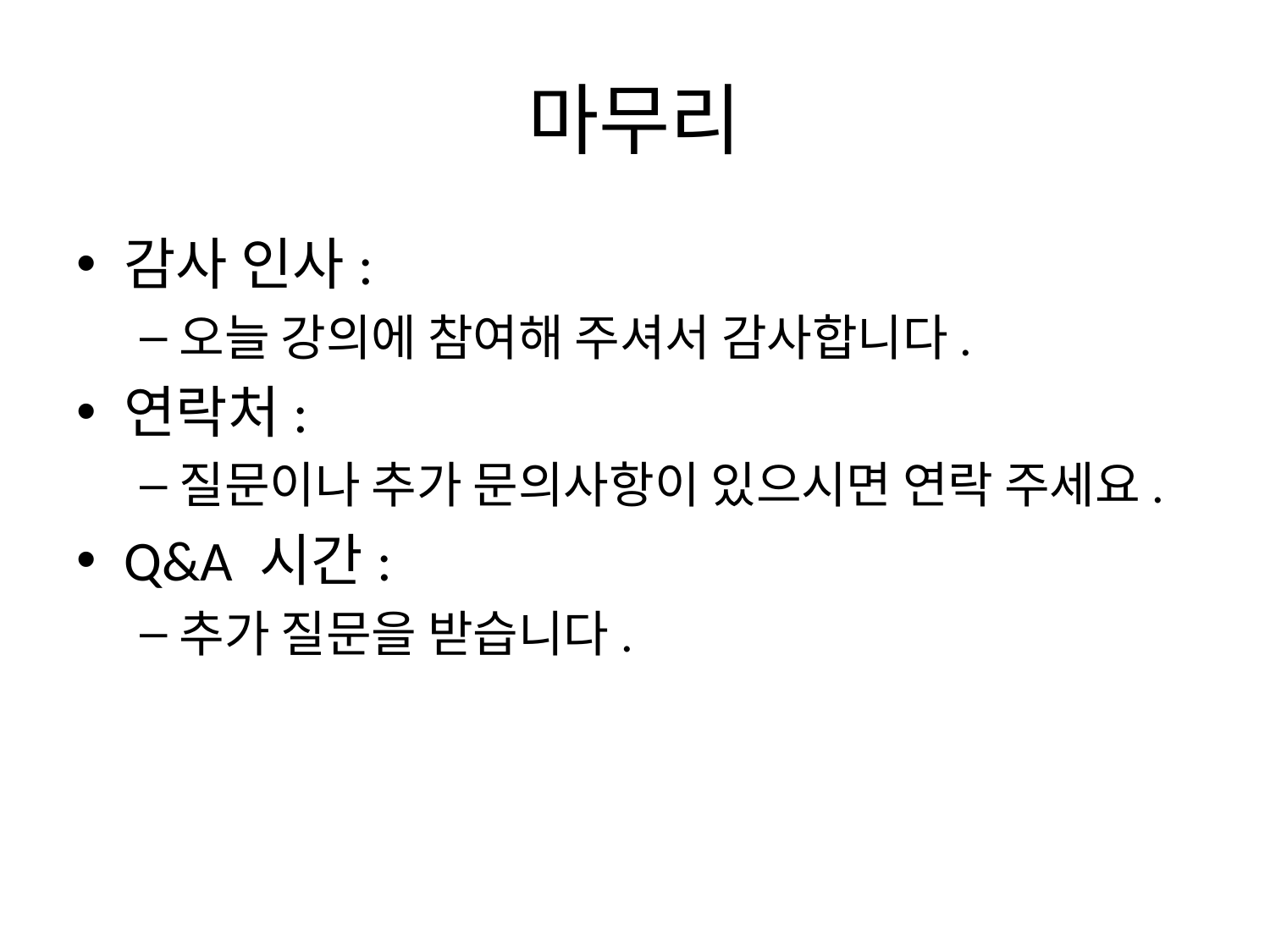

# 마무리
감사 인사:
오늘 강의에 참여해 주셔서 감사합니다.
연락처:
질문이나 추가 문의사항이 있으시면 연락 주세요.
Q&A 시간:
추가 질문을 받습니다.